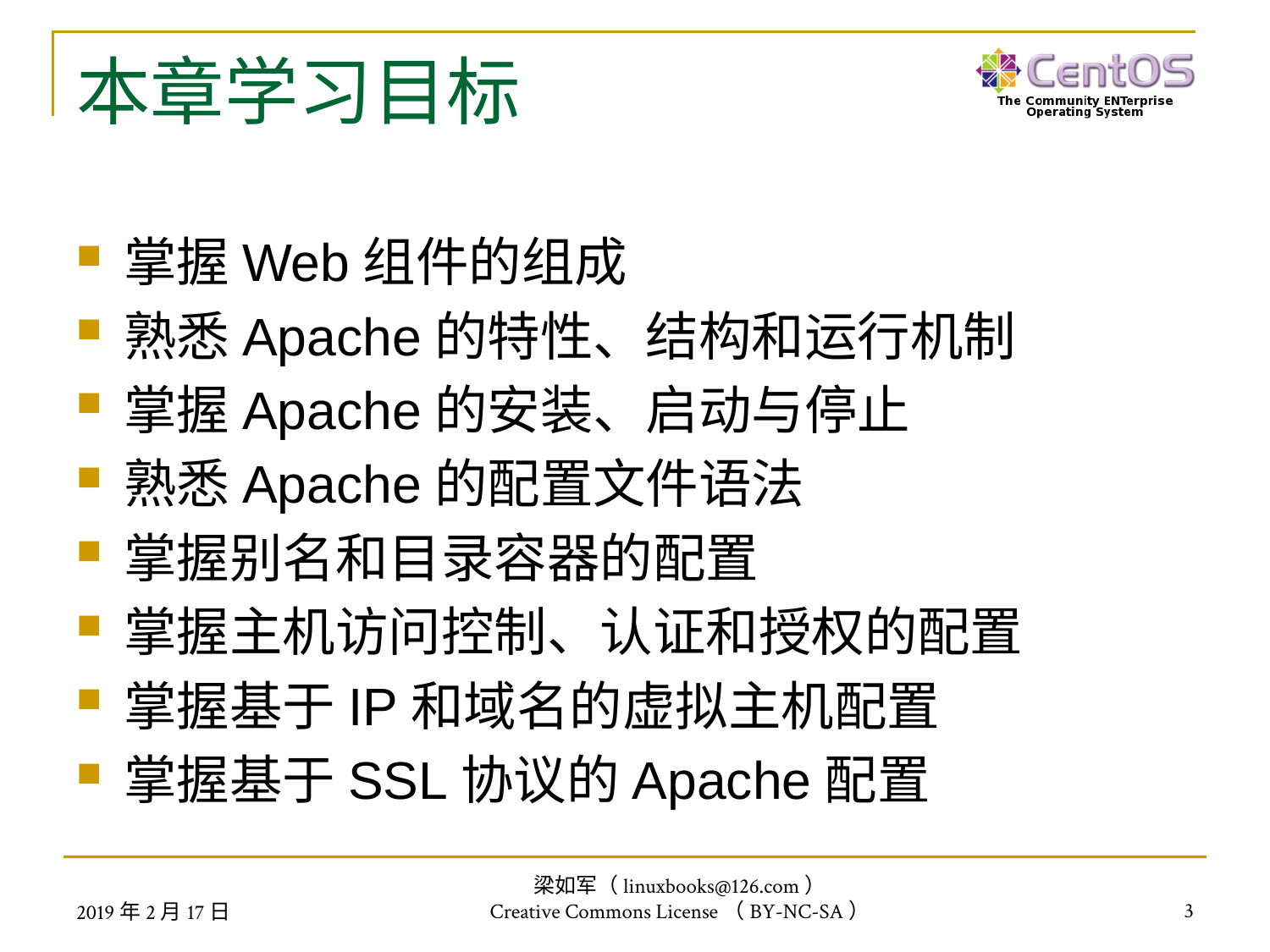

# 本章学习目标
掌握Web组件的组成
熟悉Apache的特性、结构和运行机制
掌握Apache的安装、启动与停止
熟悉Apache的配置文件语法
掌握别名和目录容器的配置
掌握主机访问控制、认证和授权的配置
掌握基于IP和域名的虚拟主机配置
掌握基于SSL协议的Apache配置
梁如军（linuxbooks@126.com）
Creative Commons License（BY-NC-SA）
2019年2月17日
3